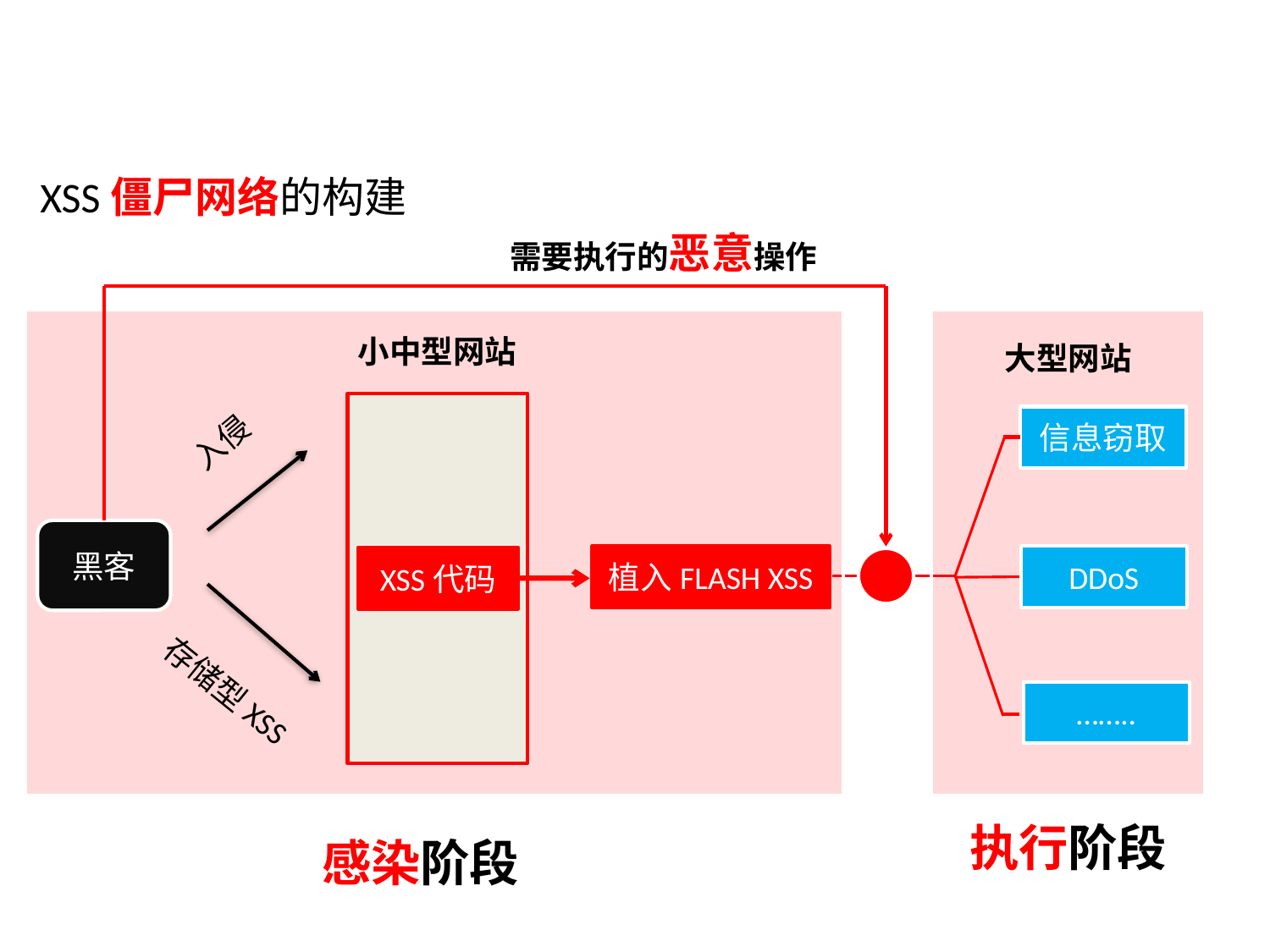

XSS僵尸网络的构建
需要执行的恶意操作

小中型网站
大型网站

信息窃取
入侵
黑客
DDoS
植入FLASH XSS
XSS代码

存储型XSS
……..
执行阶段
感染阶段